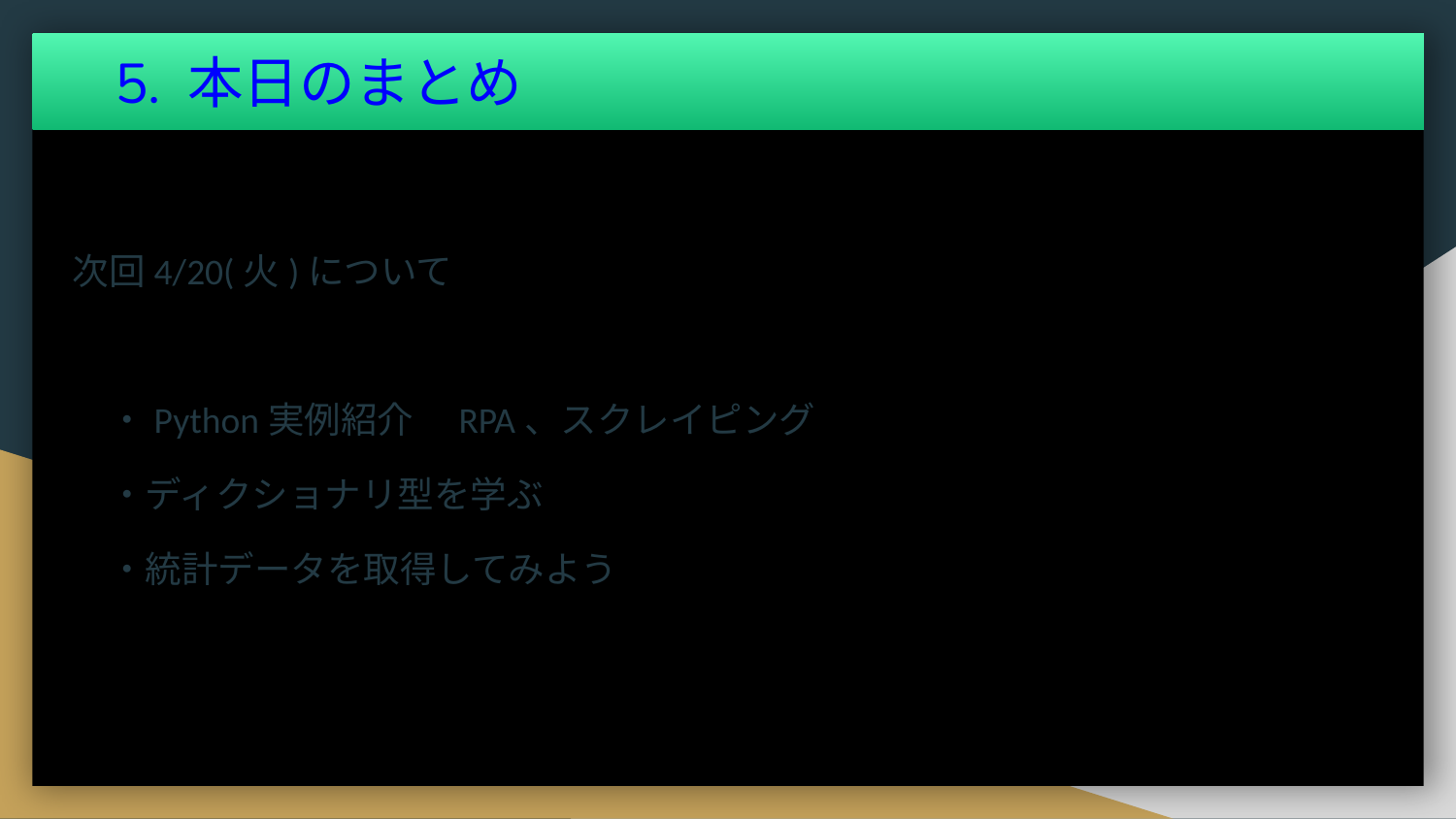

5. 本日のまとめ

次回4/20(火)について

　・Python実例紹介　RPA、スクレイピング
　・ディクショナリ型を学ぶ
　・統計データを取得してみよう